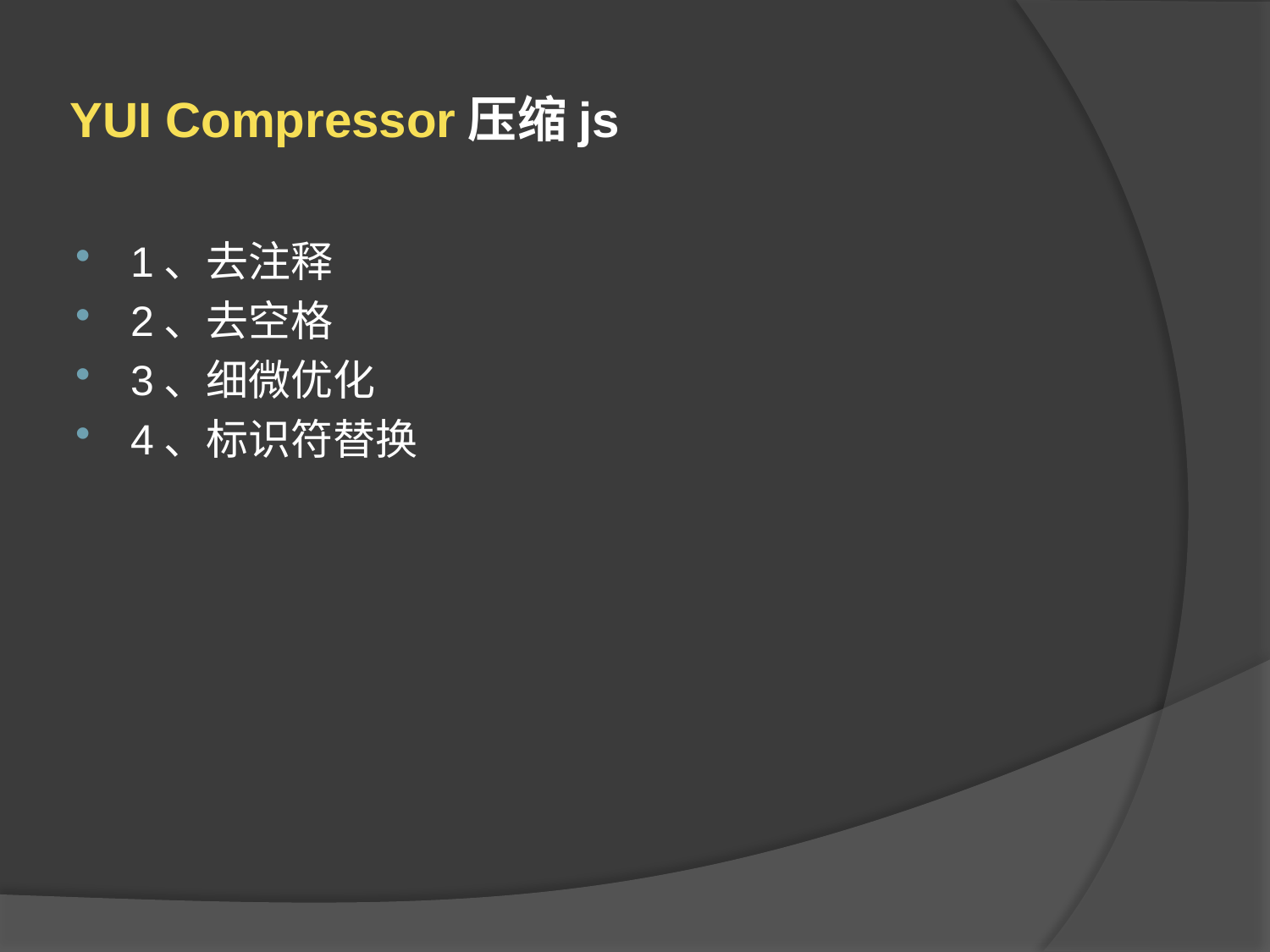

# YUI Compressor压缩js
1、去注释
2、去空格
3、细微优化
4、标识符替换